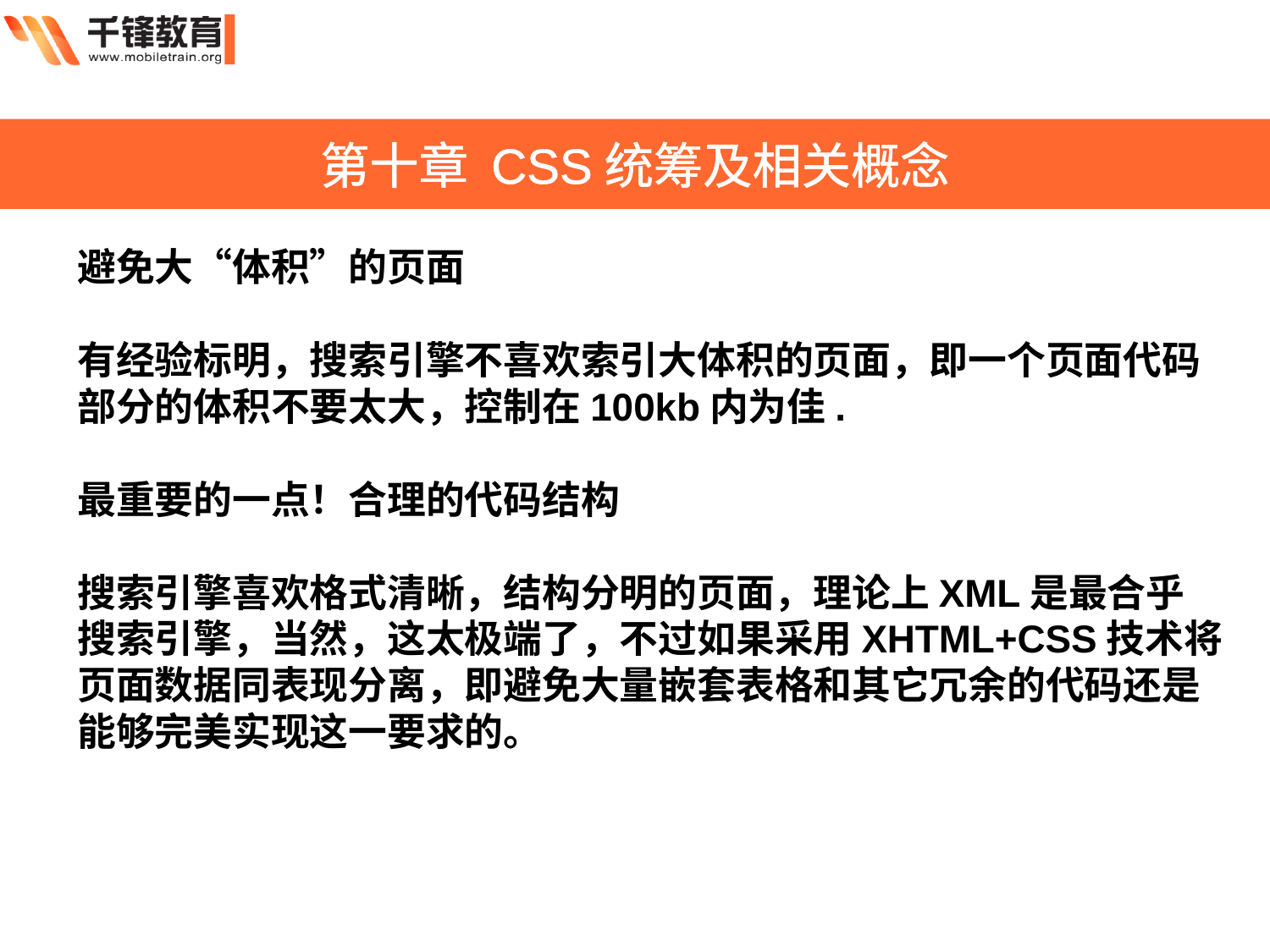

第十章 CSS统筹及相关概念
避免大“体积”的页面

有经验标明，搜索引擎不喜欢索引大体积的页面，即一个页面代码部分的体积不要太大，控制在100kb内为佳.

最重要的一点！合理的代码结构

搜索引擎喜欢格式清晰，结构分明的页面，理论上XML是最合乎搜索引擎，当然，这太极端了，不过如果采用XHTML+CSS技术将页面数据同表现分离，即避免大量嵌套表格和其它冗余的代码还是能够完美实现这一要求的。